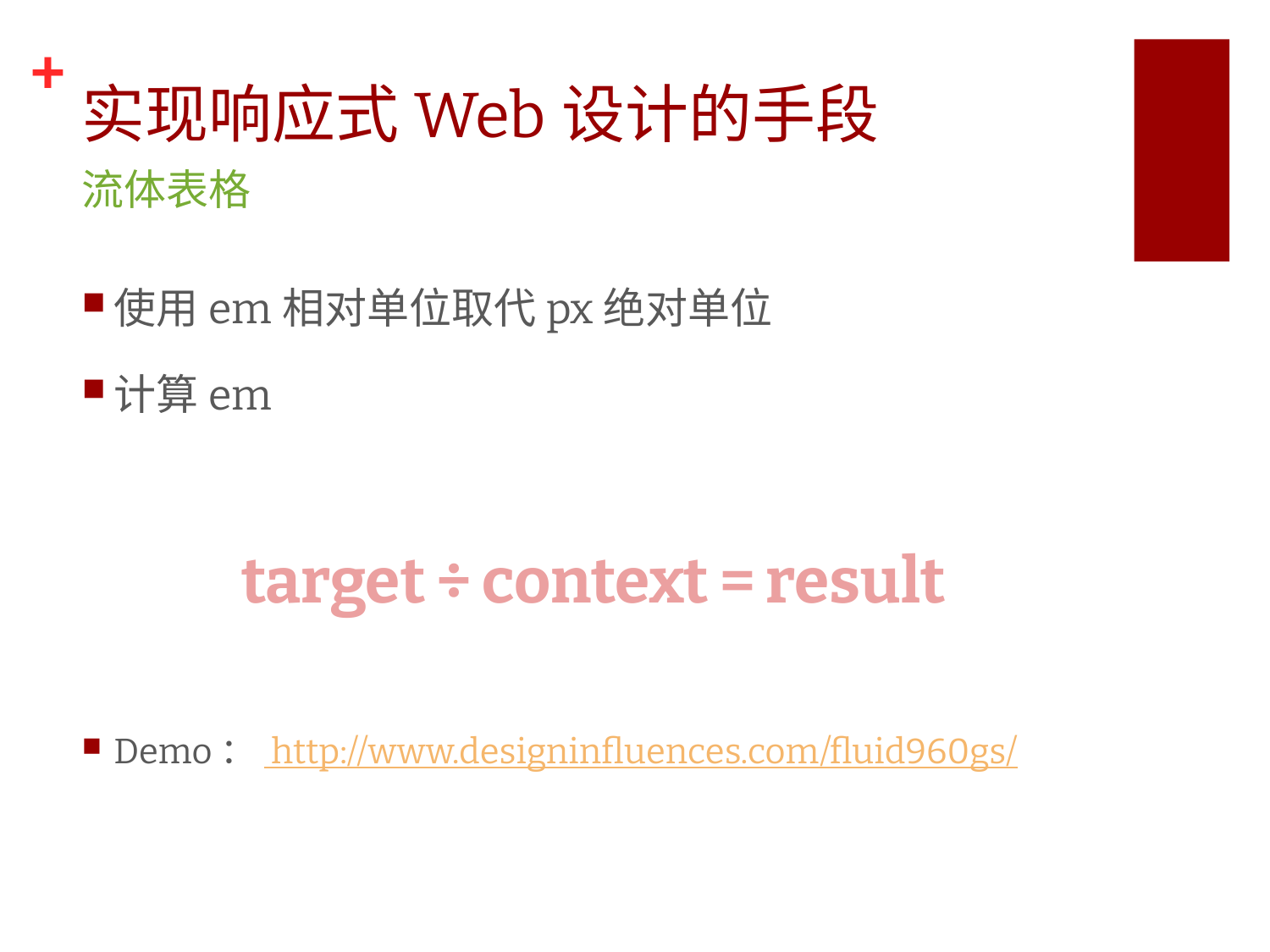

# 实现响应式Web设计的手段
流体表格
使用em相对单位取代px绝对单位
计算em

target ÷ context = result

Demo： http://www.designinfluences.com/fluid960gs/